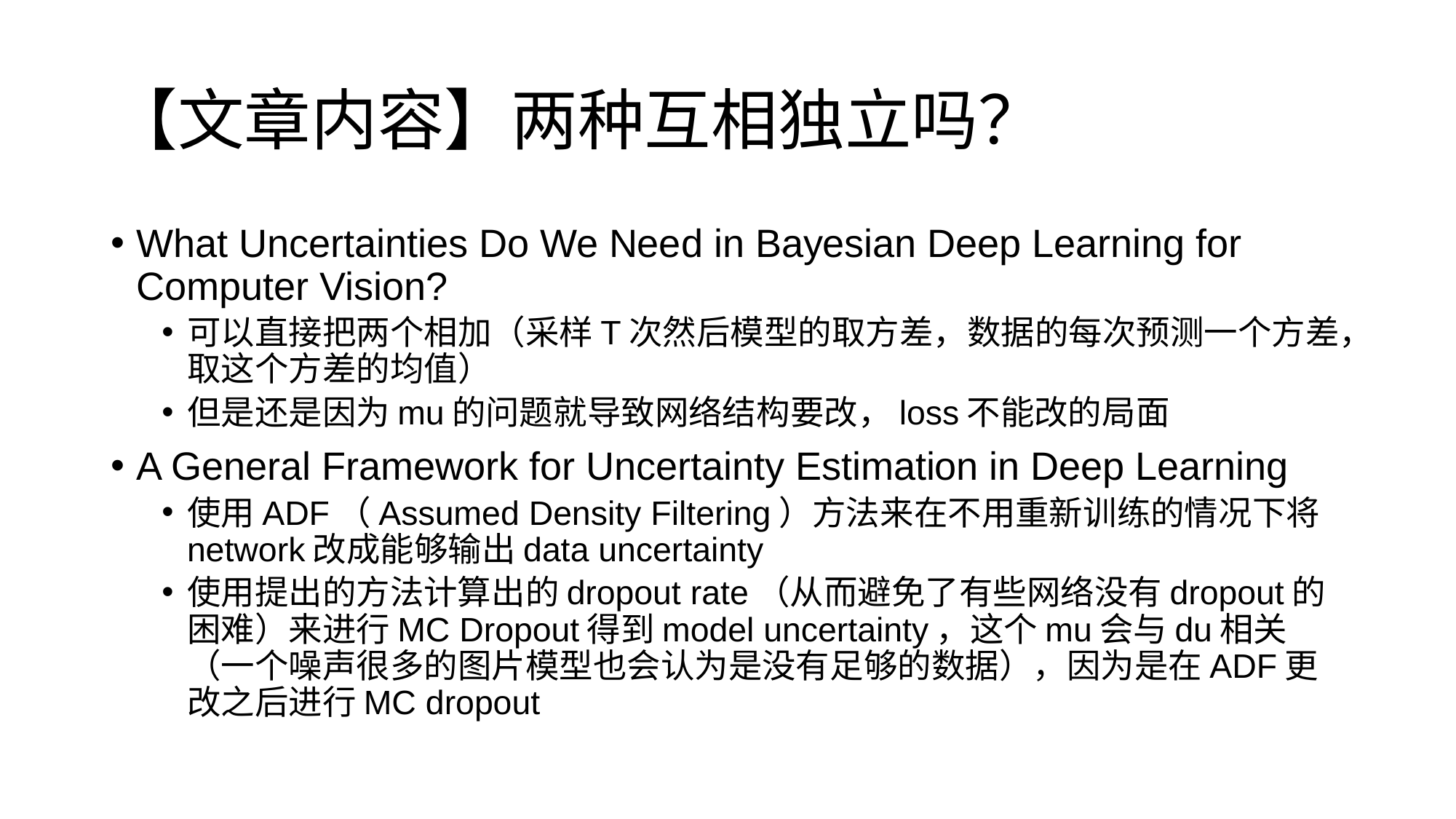

# 【文章内容】两种互相独立吗？
What Uncertainties Do We Need in Bayesian Deep Learning for Computer Vision?
可以直接把两个相加（采样T次然后模型的取方差，数据的每次预测一个方差，取这个方差的均值）
但是还是因为mu的问题就导致网络结构要改，loss不能改的局面
A General Framework for Uncertainty Estimation in Deep Learning
使用ADF（Assumed Density Filtering）方法来在不用重新训练的情况下将network改成能够输出data uncertainty
使用提出的方法计算出的dropout rate（从而避免了有些网络没有dropout的困难）来进行MC Dropout得到model uncertainty，这个mu会与du相关（一个噪声很多的图片模型也会认为是没有足够的数据），因为是在ADF更改之后进行MC dropout